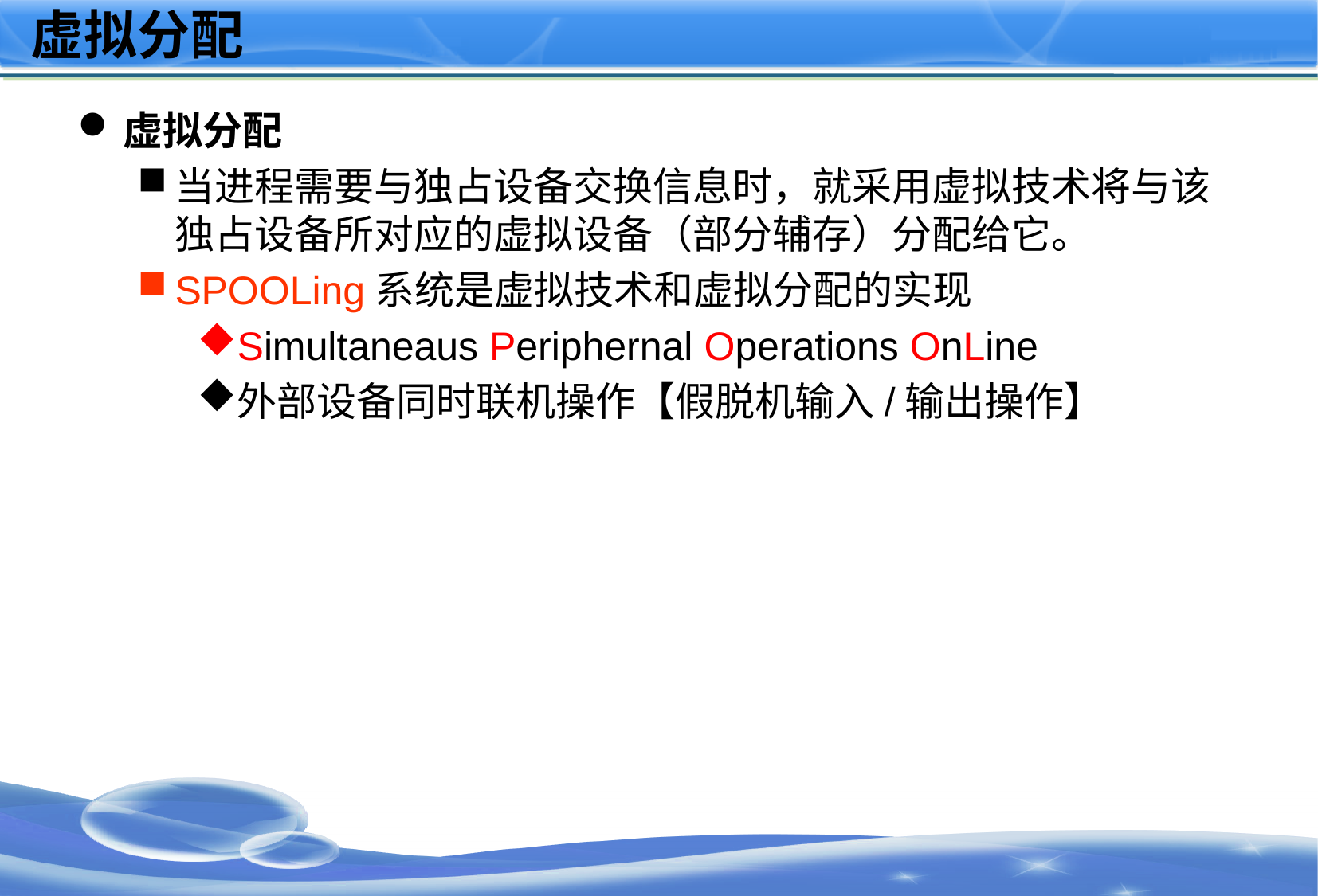

# 虚拟分配
虚拟分配
当进程需要与独占设备交换信息时，就采用虚拟技术将与该独占设备所对应的虚拟设备（部分辅存）分配给它。
SPOOLing系统是虚拟技术和虚拟分配的实现
Simultaneaus Periphernal Operations OnLine
外部设备同时联机操作【假脱机输入/输出操作】